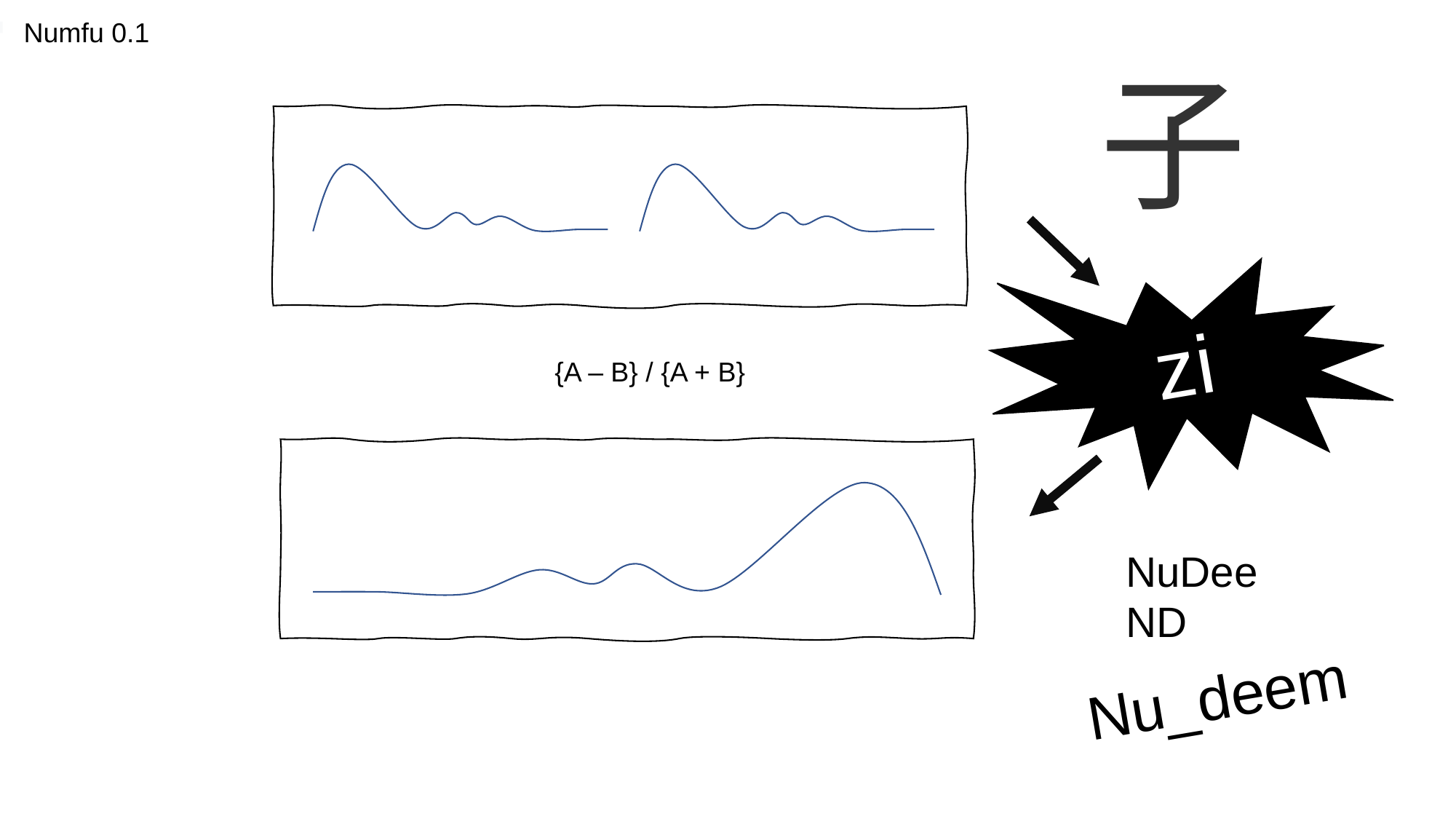

Numfu 0.1

子

zi
{A – B} / {A + B}

NuDee
ND
Nu_deem